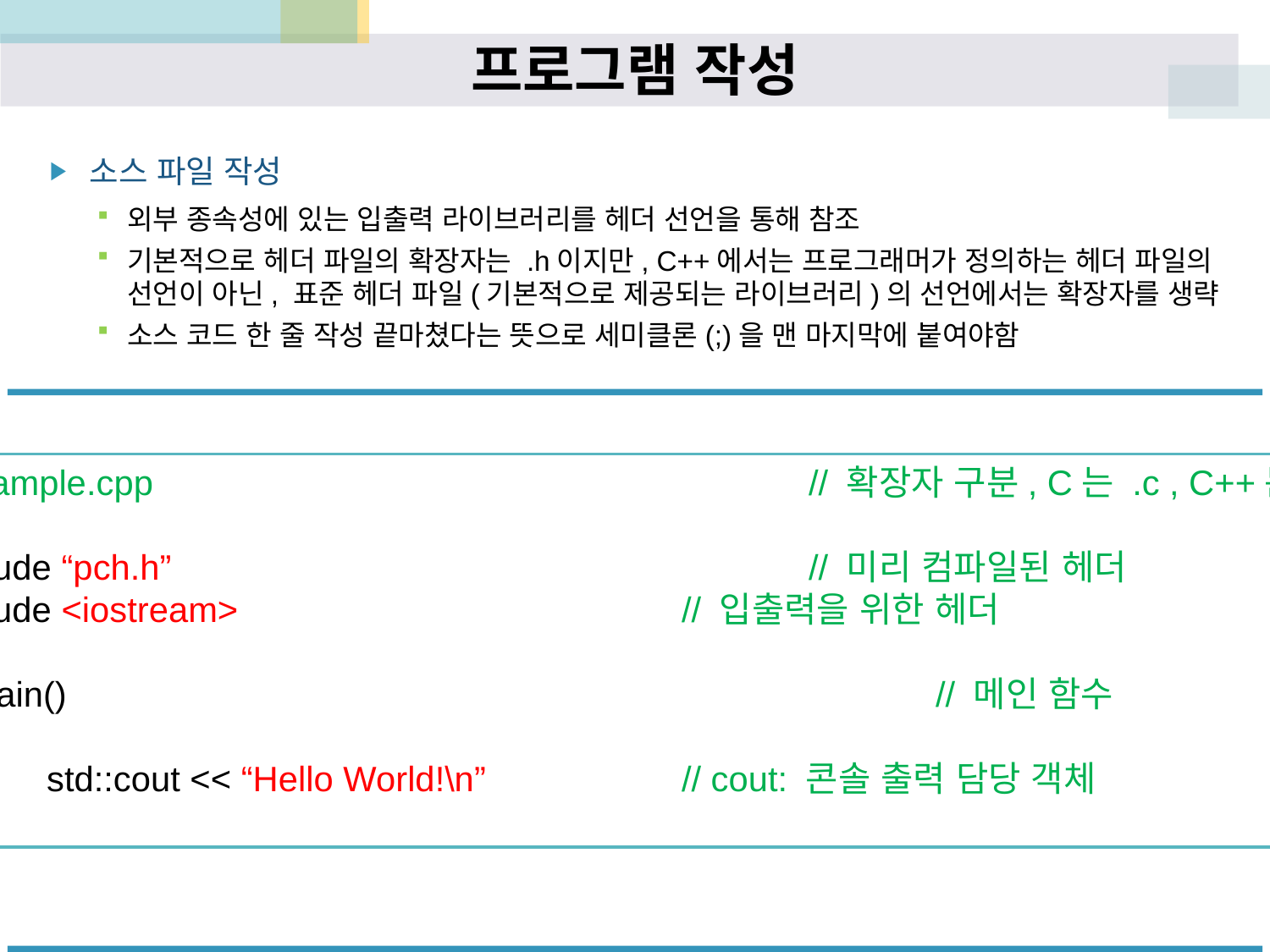

# 프로그램 작성
소스 파일 작성
외부 종속성에 있는 입출력 라이브러리를 헤더 선언을 통해 참조
기본적으로 헤더 파일의 확장자는 .h이지만, C++에서는 프로그래머가 정의하는 헤더 파일의 선언이 아닌, 표준 헤더 파일(기본적으로 제공되는 라이브러리)의 선언에서는 확장자를 생략
소스 코드 한 줄 작성 끝마쳤다는 뜻으로 세미클론(;)을 맨 마지막에 붙여야함

// Example.cpp    					// 확장자 구분, C는 .c , C++는 .cpp

#include “pch.h”						// 미리 컴파일된 헤더
#include <iostream>    				// 입출력을 위한 헤더

int main()							// 메인 함수
{
	std::cout << “Hello World!\n”		// cout: 콘솔 출력 담당 객체
}